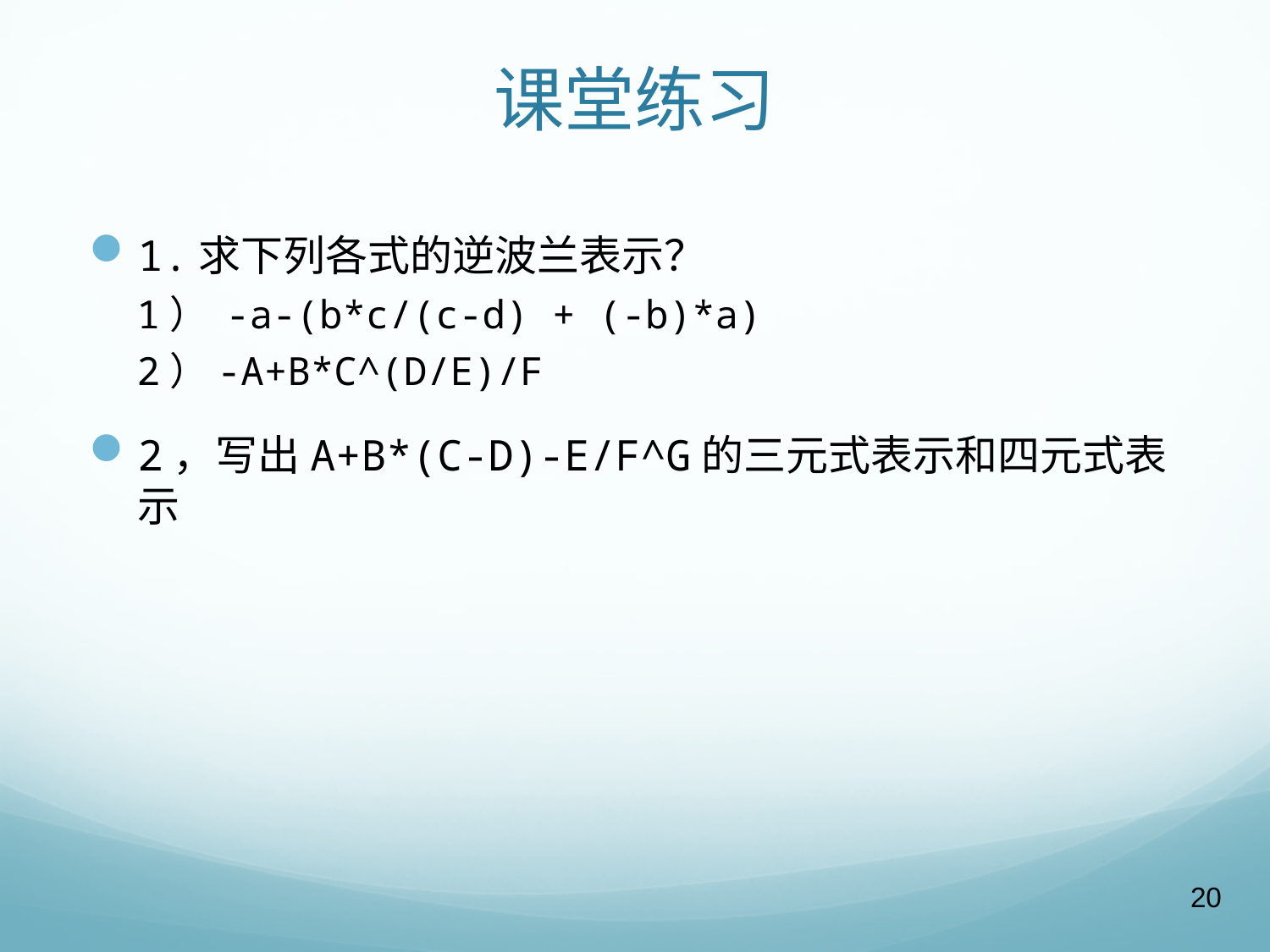

# 课堂练习
1.求下列各式的逆波兰表示？
1） -a-(b*c/(c-d) + (-b)*a)
2）-A+B*C^(D/E)/F
2，写出A+B*(C-D)-E/F^G的三元式表示和四元式表示

20